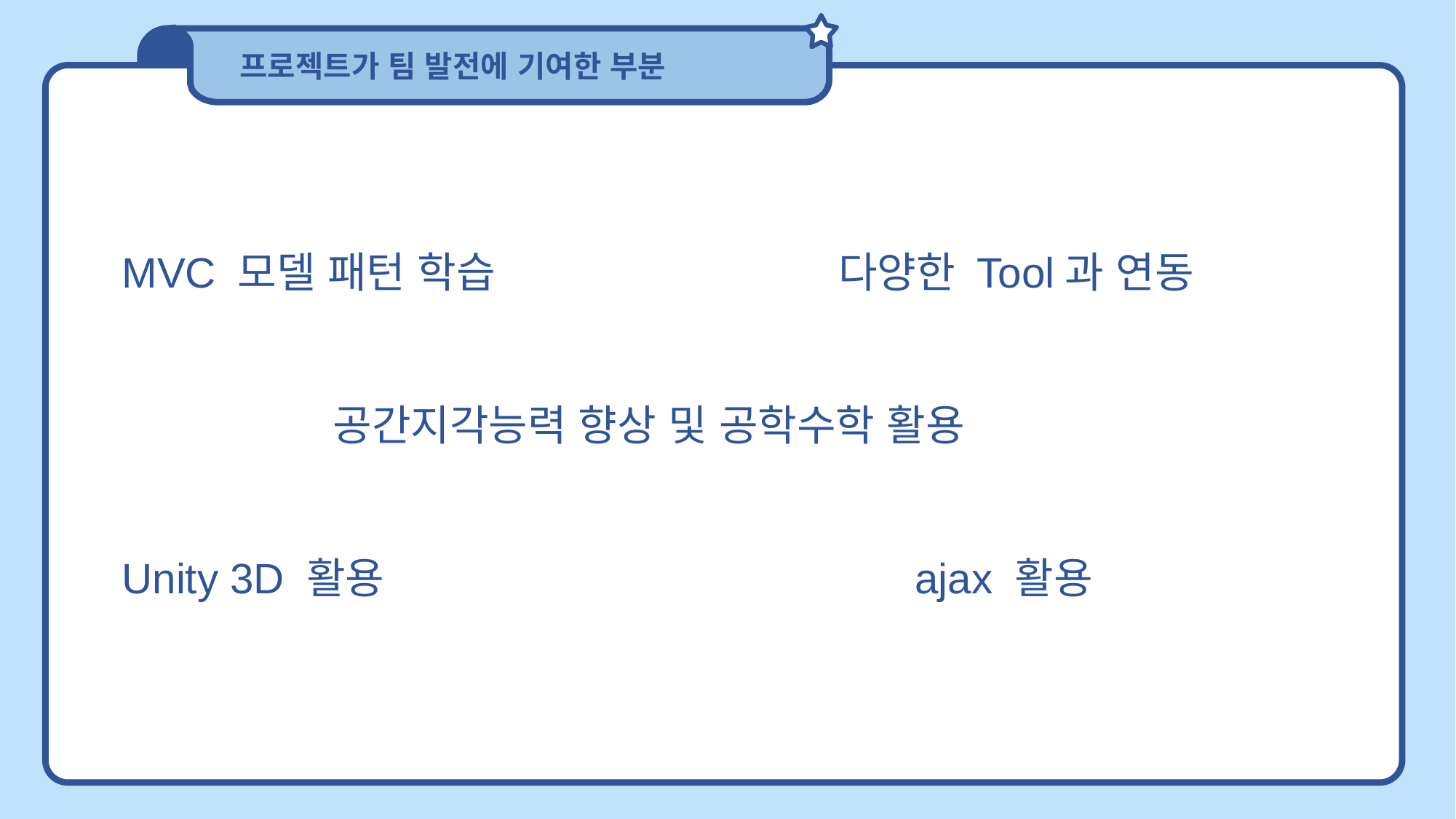

프로젝트가 팀 발전에 기여한 부분
     MVC 모델 패턴 학습                             다양한 Tool과 연동

                      공간지각능력 향상 및 공학수학 활용

     Unity 3D 활용                                            ajax 활용